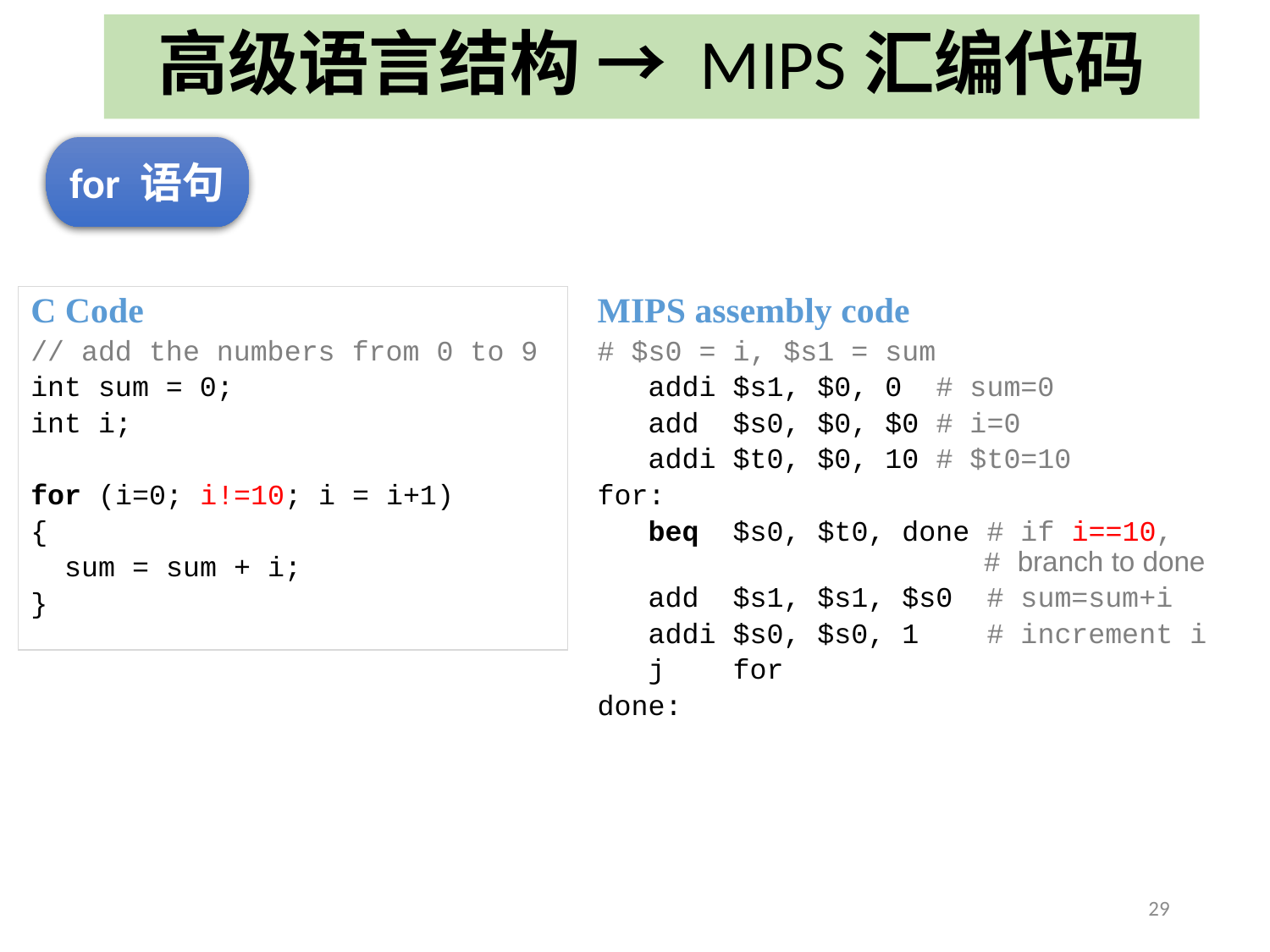

# 高级语言结构 → MIPS汇编代码
for 语句
C Code
// add the numbers from 0 to 9
int sum = 0;
int i;

for (i=0; i!=10; i = i+1)
{
  sum = sum + i;
}
MIPS assembly code
# $s0 = i, $s1 = sum
   addi $s1, $0, 0  # sum=0
   add  $s0, $0, $0 # i=0
   addi $t0, $0, 10 # $t0=10
for:
   beq  $s0, $t0, done # if i==10,
                    # branch to done
   add  $s1, $s1, $s0  # sum=sum+i
   addi $s0, $s0, 1    # increment i
   j    for
done:
29